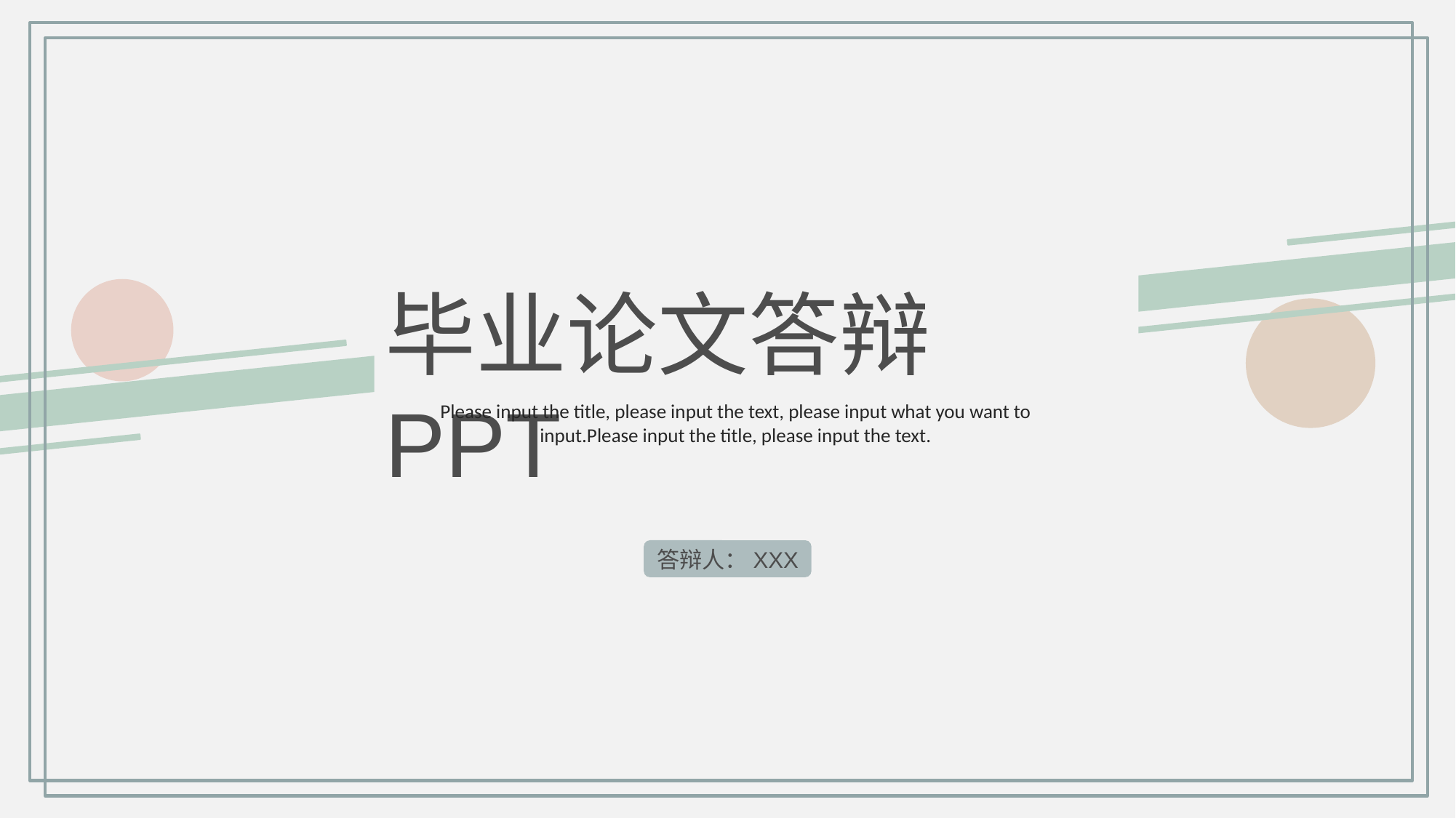

毕业论文答辩PPT

Please input the title, please input the text, please input what you want to input.Please input the title, please input the text.
答辩人：XXX